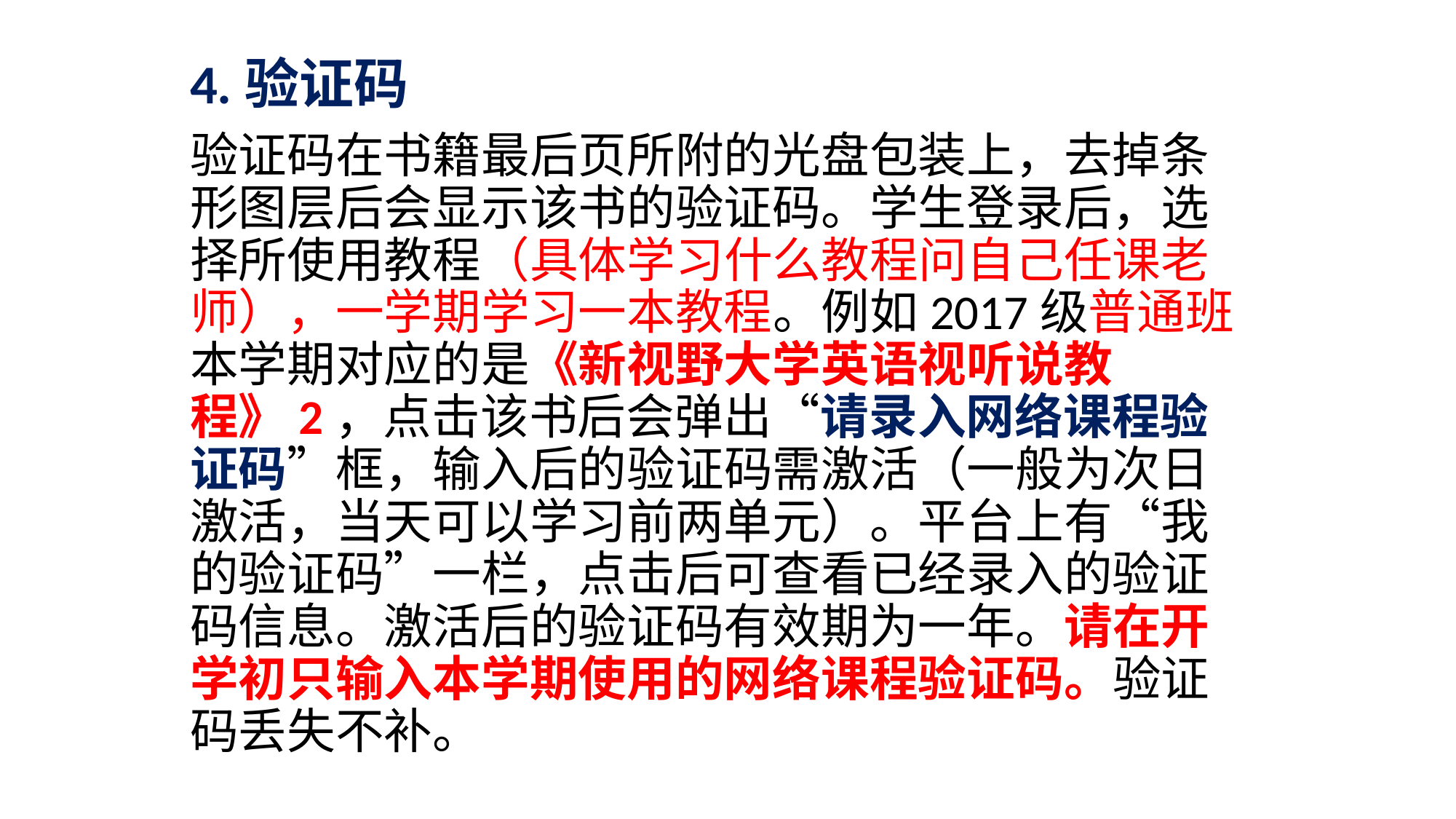

4.验证码
验证码在书籍最后页所附的光盘包装上，去掉条形图层后会显示该书的验证码。学生登录后，选择所使用教程（具体学习什么教程问自己任课老师），一学期学习一本教程。例如2017级普通班本学期对应的是《新视野大学英语视听说教程》2，点击该书后会弹出“请录入网络课程验证码”框，输入后的验证码需激活（一般为次日激活，当天可以学习前两单元）。平台上有“我的验证码”一栏，点击后可查看已经录入的验证码信息。激活后的验证码有效期为一年。请在开学初只输入本学期使用的网络课程验证码。验证码丢失不补。